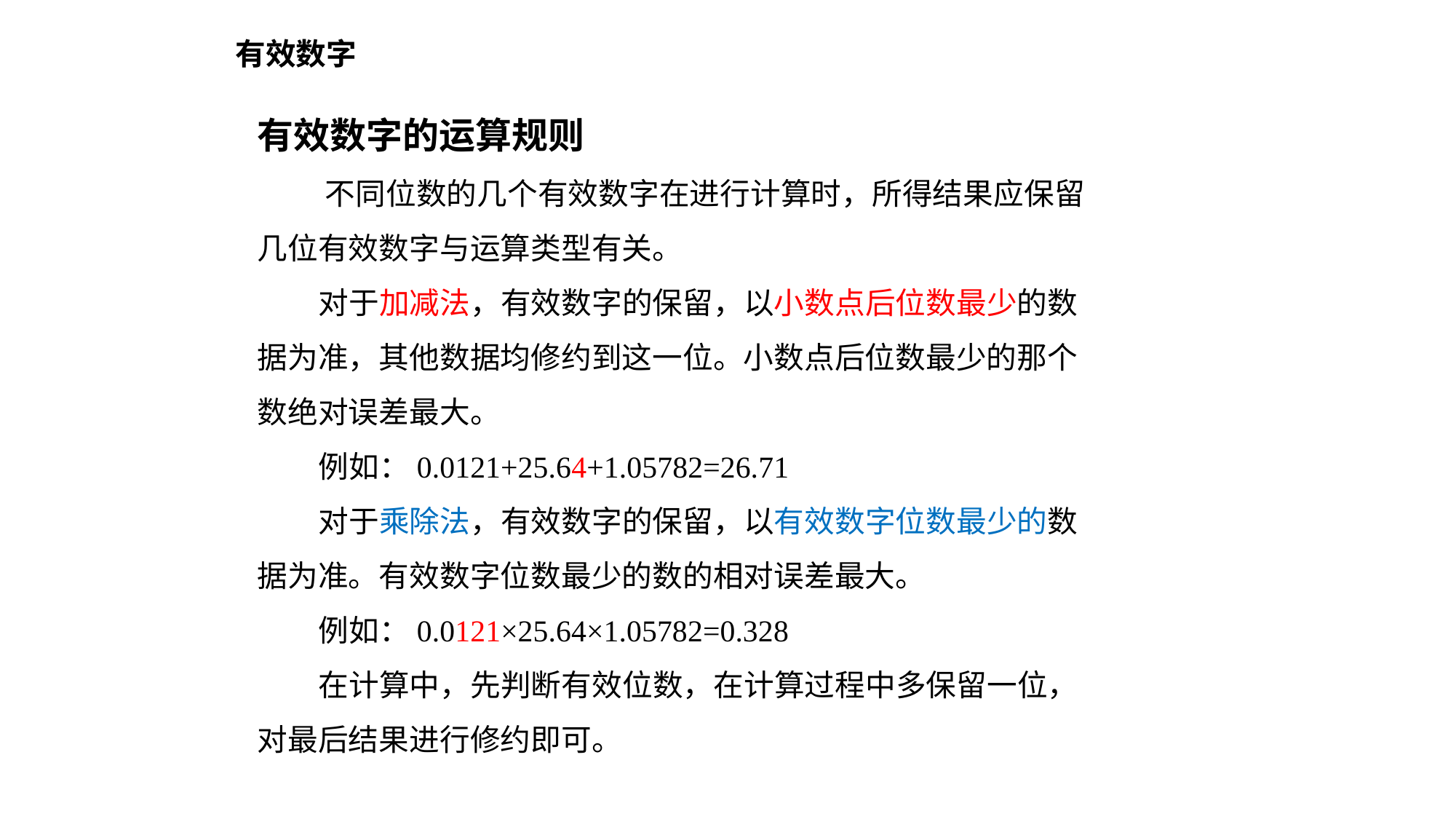

有效数字
有效数字的运算规则
         不同位数的几个有效数字在进行计算时，所得结果应保留几位有效数字与运算类型有关。
        对于加减法，有效数字的保留，以小数点后位数最少的数据为准，其他数据均修约到这一位。小数点后位数最少的那个数绝对误差最大。
        例如：0.0121+25.64+1.05782=26.71
        对于乘除法，有效数字的保留，以有效数字位数最少的数据为准。有效数字位数最少的数的相对误差最大。
        例如：0.0121×25.64×1.05782=0.328
        在计算中，先判断有效位数，在计算过程中多保留一位，对最后结果进行修约即可。